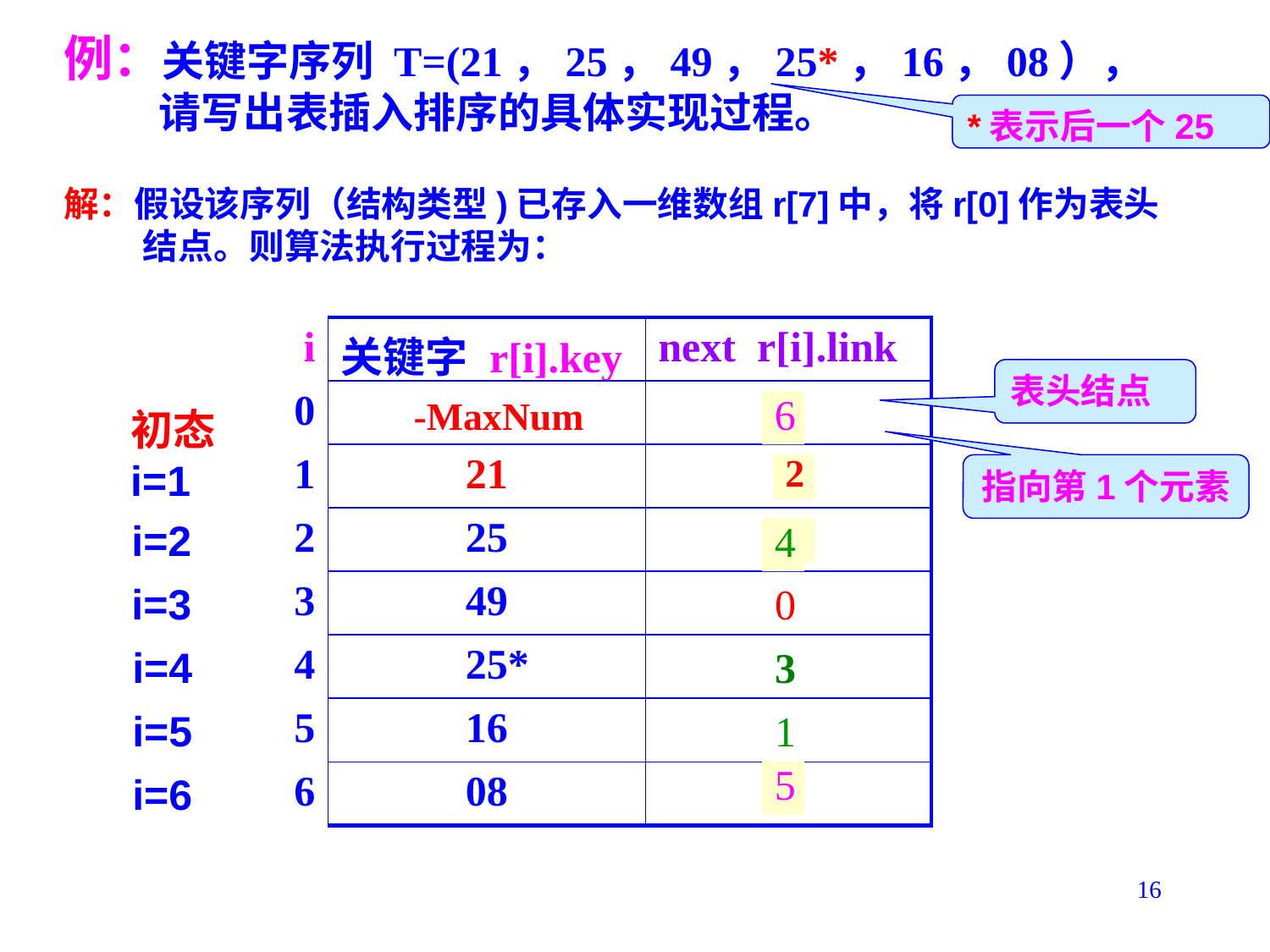

# 例：关键字序列 T=(21，25，49，25*，16，08）， 请写出表插入排序的具体实现过程。
*表示后一个25
解：假设该序列（结构类型)已存入一维数组r[7]中，将r[0]作为表头结点。则算法执行过程为：
| i | 关键字 r[i].key | next r[i].link |
| --- | --- | --- |
| 0 |  |  |
| 1 | 21 |  |
| 2 | 25 |  |
| 3 | 49 |  |
| 4 | 25\* |  |
| 5 | 16 |  |
| 6 | 08 |  |
表头结点
1
-MaxNum
5
6
初态
i=1
0
2
指向第1个元素
i=2
0
4
3
i=3
0
i=4
3
i=5
1
i=6
5
16